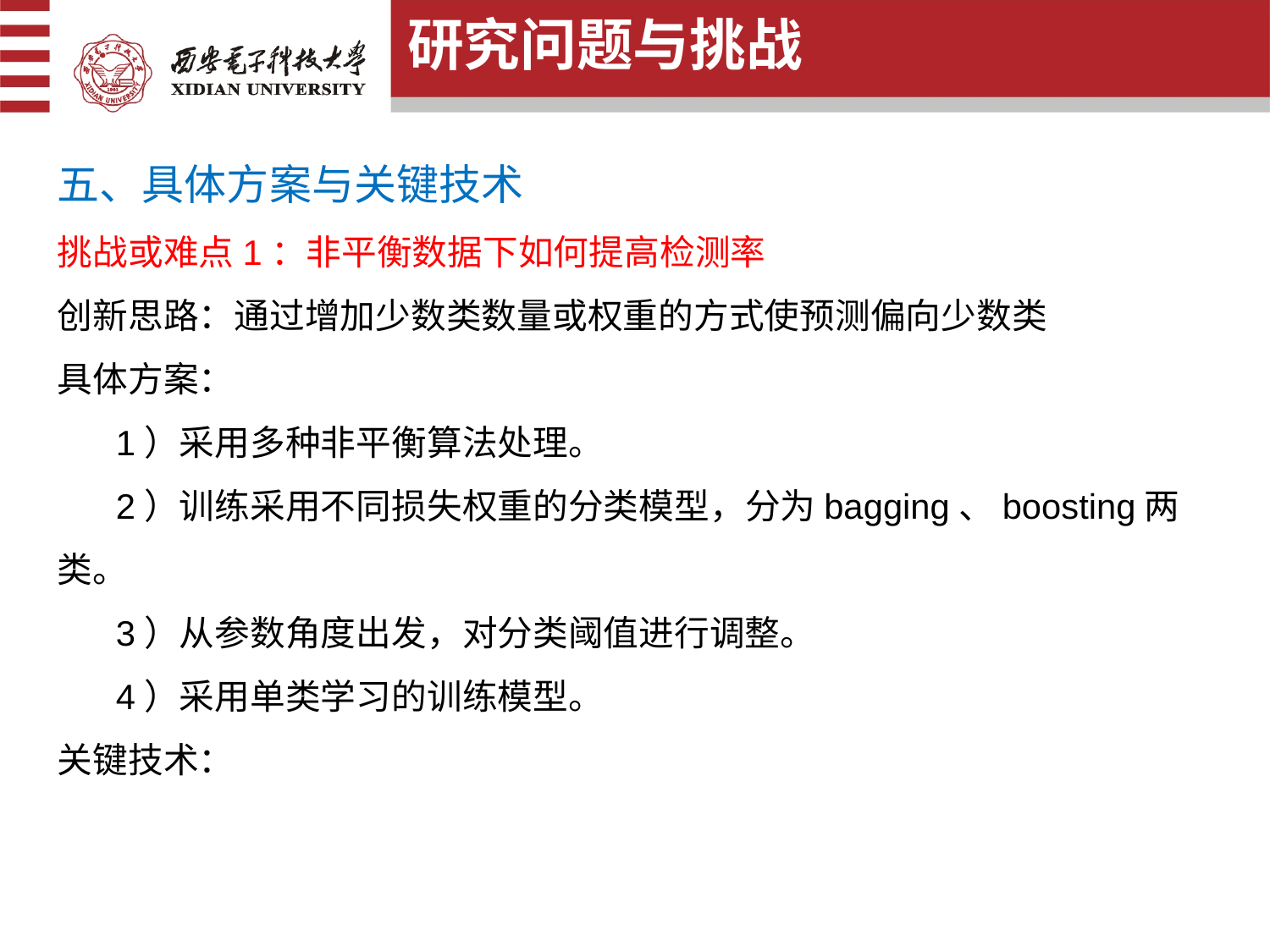

研究问题与挑战
五、具体方案与关键技术
挑战或难点1：非平衡数据下如何提高检测率
创新思路：通过增加少数类数量或权重的方式使预测偏向少数类
具体方案：
      1）采用多种非平衡算法处理。
      2）训练采用不同损失权重的分类模型，分为bagging、boosting两类。
      3）从参数角度出发，对分类阈值进行调整。
      4）采用单类学习的训练模型。
关键技术：